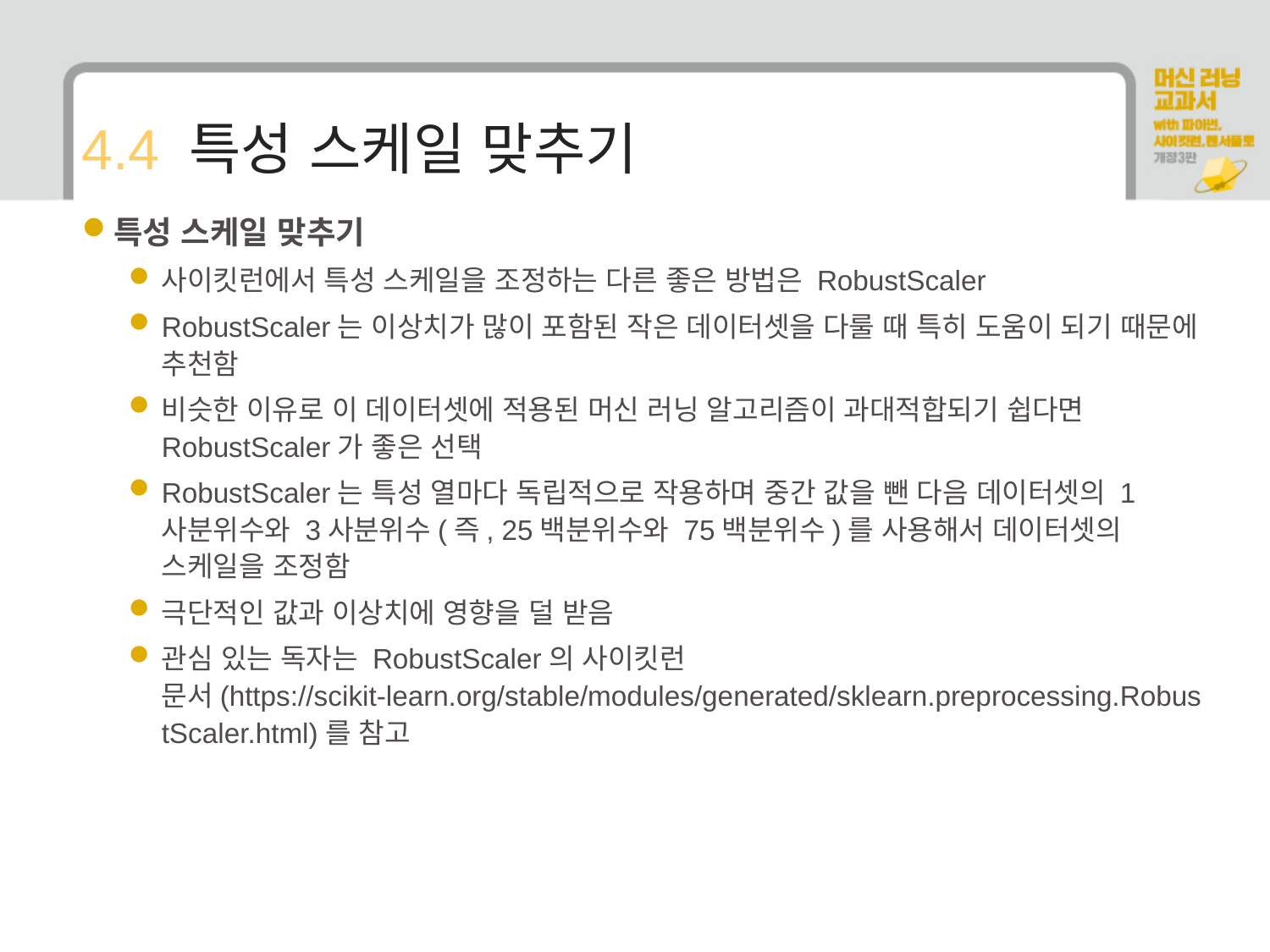

# 4.4 특성 스케일 맞추기
특성 스케일 맞추기
사이킷런에서 특성 스케일을 조정하는 다른 좋은 방법은 RobustScaler
RobustScaler는 이상치가 많이 포함된 작은 데이터셋을 다룰 때 특히 도움이 되기 때문에 추천함
비슷한 이유로 이 데이터셋에 적용된 머신 러닝 알고리즘이 과대적합되기 쉽다면 RobustScaler가 좋은 선택
RobustScaler는 특성 열마다 독립적으로 작용하며 중간 값을 뺀 다음 데이터셋의 1사분위수와 3사분위수(즉, 25백분위수와 75백분위수)를 사용해서 데이터셋의 스케일을 조정함
극단적인 값과 이상치에 영향을 덜 받음
관심 있는 독자는 RobustScaler의 사이킷런 문서(https://scikit-learn.org/stable/modules/generated/sklearn.preprocessing.RobustScaler.html)를 참고